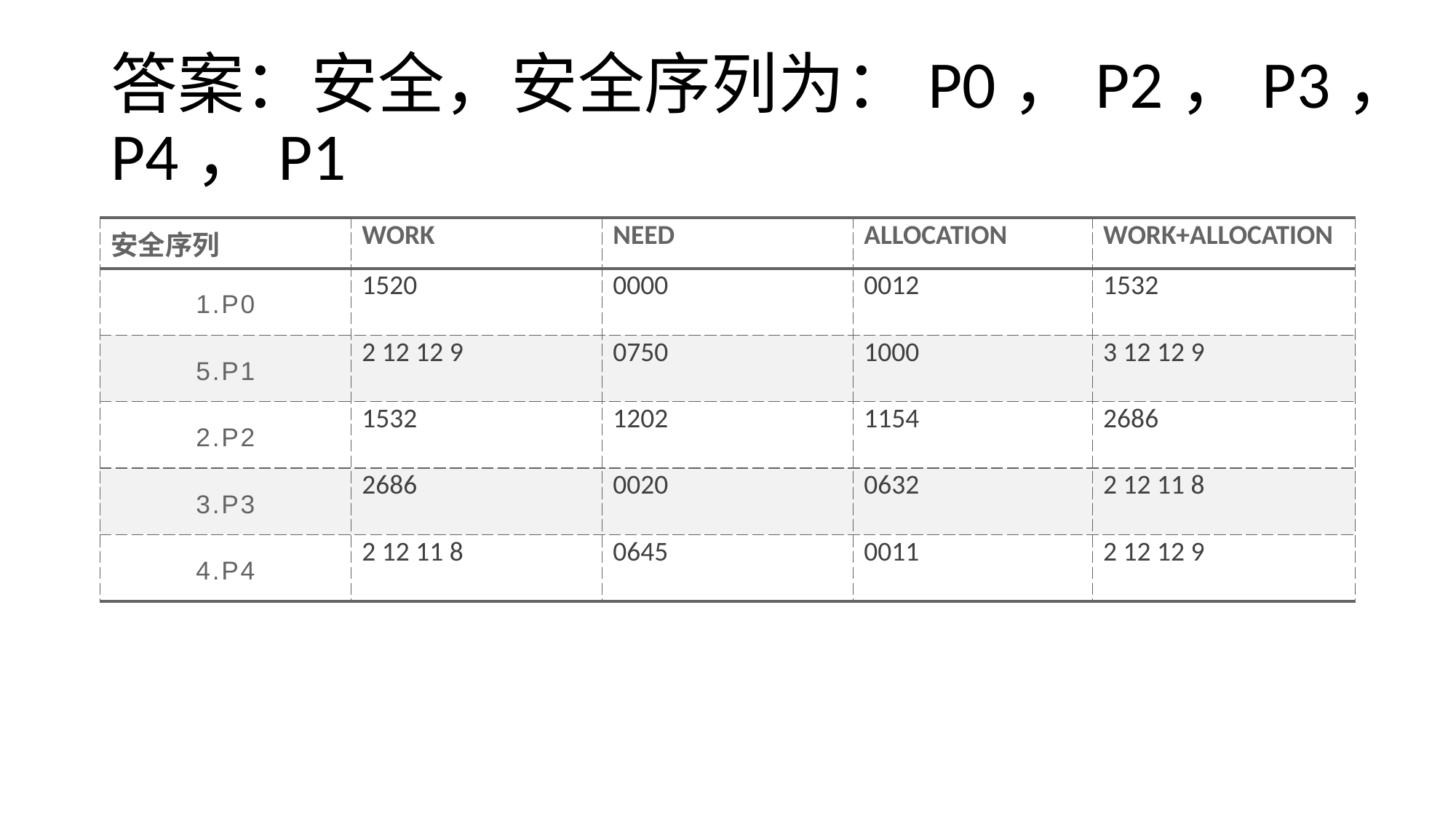

# 答案：安全，安全序列为：P0，P2，P3，P4，P1
| 安全序列 | WORK | NEED | ALLOCATION | WORK+ALLOCATION |
| --- | --- | --- | --- | --- |
| 1.P0 | 1520 | 0000 | 0012 | 1532 |
| 5.P1 | 2 12 12 9 | 0750 | 1000 | 3 12 12 9 |
| 2.P2 | 1532 | 1202 | 1154 | 2686 |
| 3.P3 | 2686 | 0020 | 0632 | 2 12 11 8 |
| 4.P4 | 2 12 11 8 | 0645 | 0011 | 2 12 12 9 |